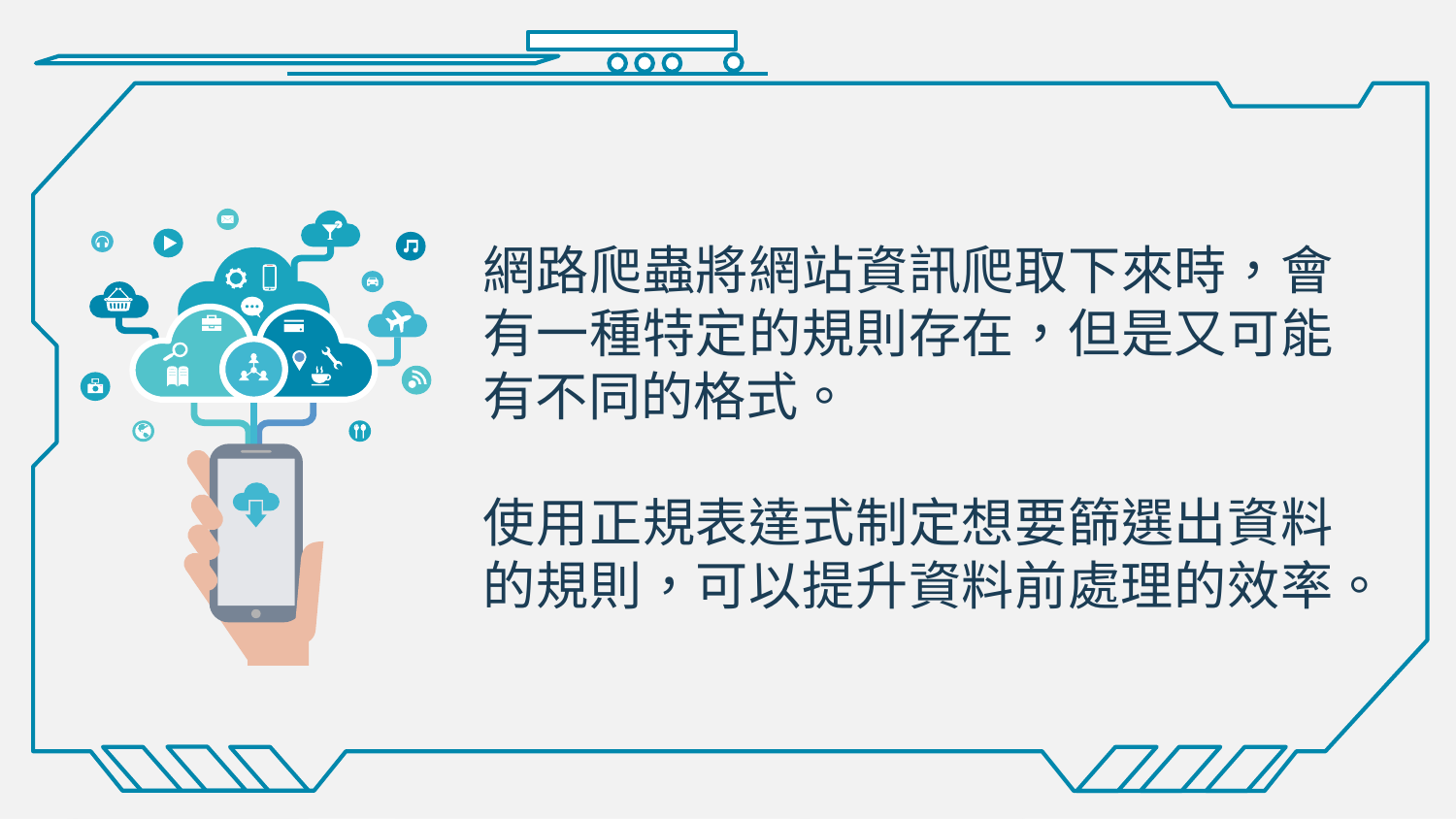

網路爬蟲將網站資訊爬取下來時，會有一種特定的規則存在，但是又可能有不同的格式。

使用正規表達式制定想要篩選出資料的規則，可以提升資料前處理的效率。